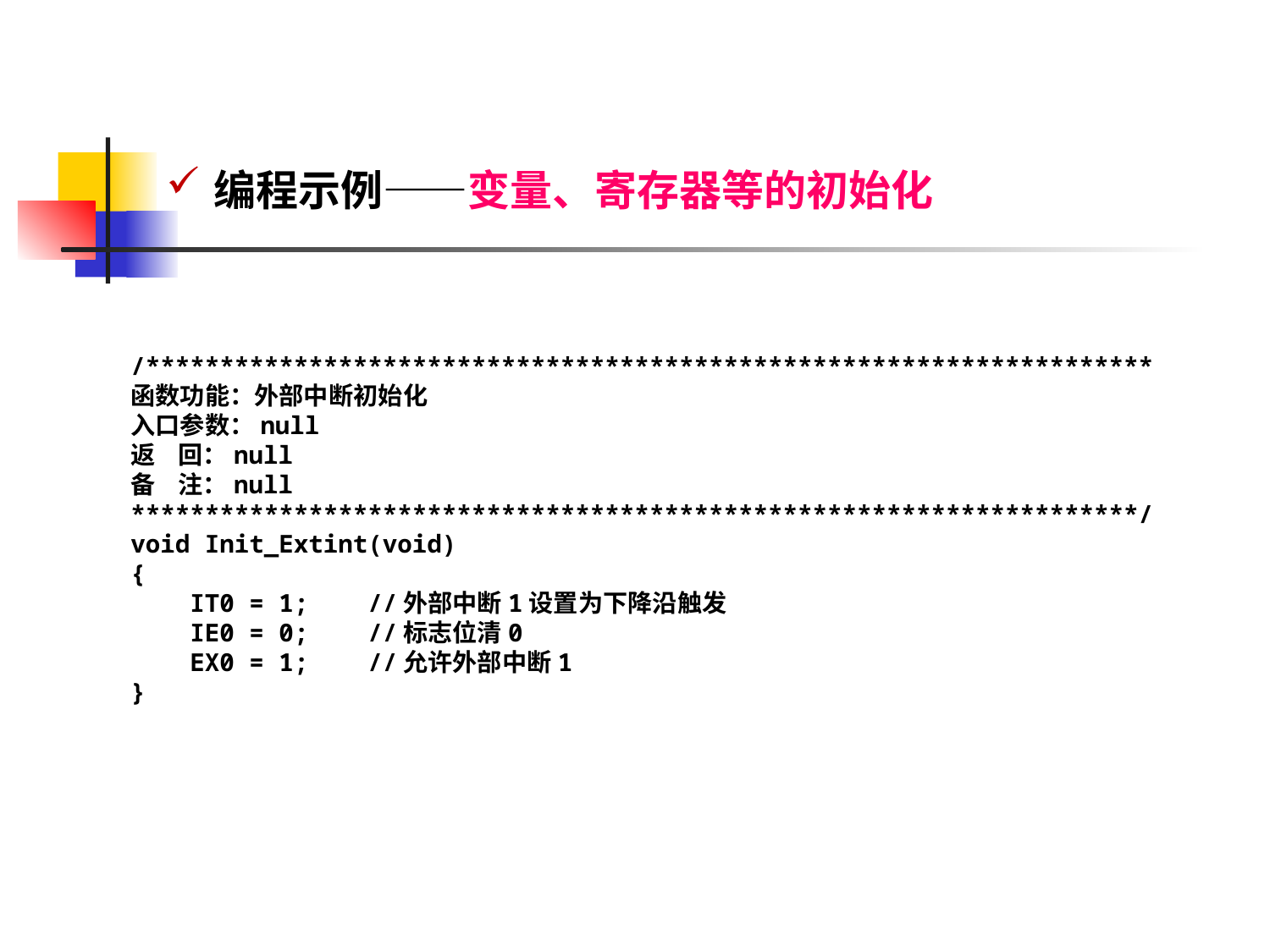

编程示例——变量、寄存器等的初始化
/********************************************************************
函数功能：外部中断初始化
入口参数：null
返    回：null
备    注：null
********************************************************************/
void Init_Extint(void)
{
    IT0 = 1;    //外部中断1设置为下降沿触发
    IE0 = 0;    //标志位清0
    EX0 = 1;    //允许外部中断1
}